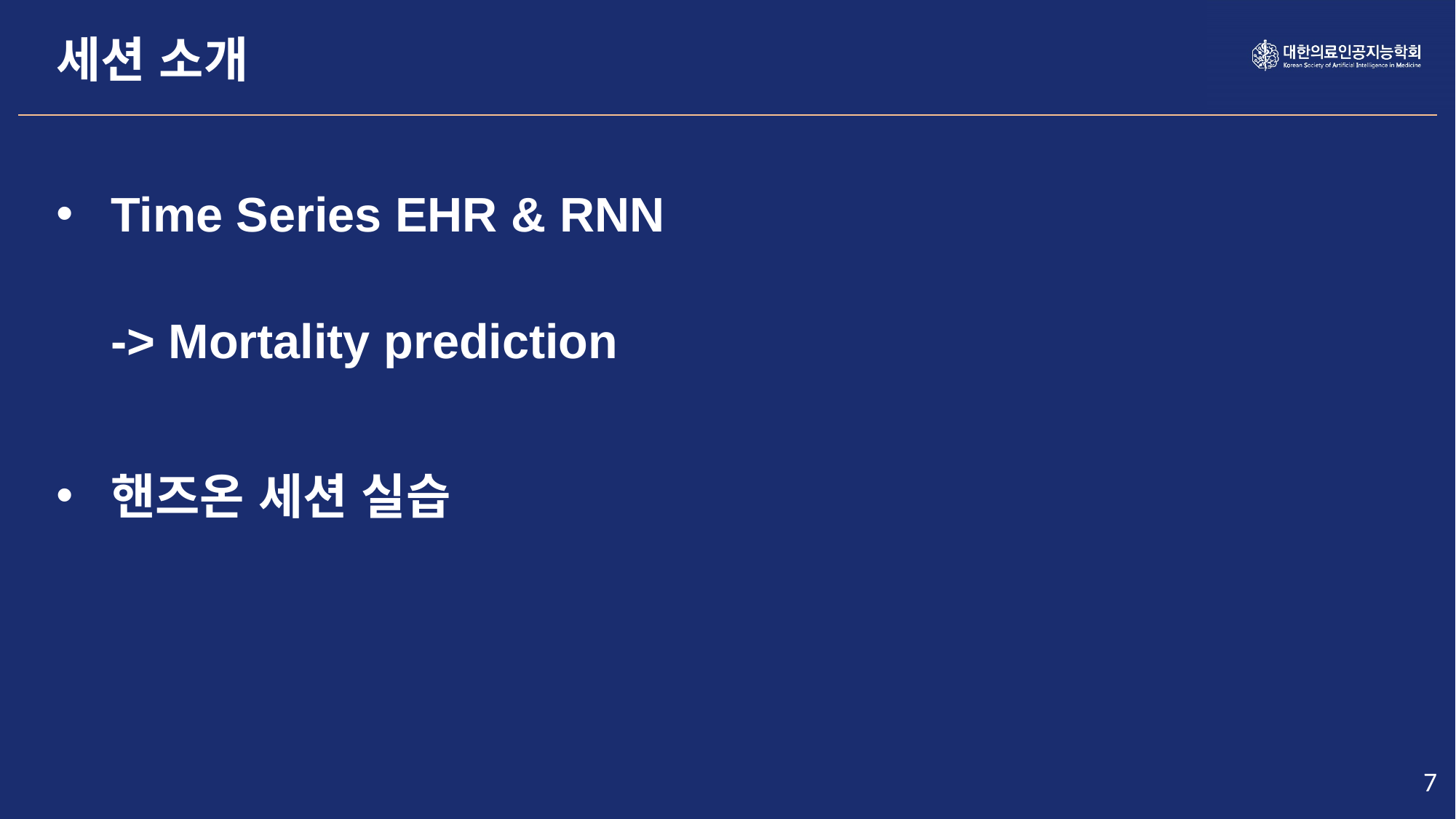

세션 소개
Time Series EHR & RNN
-> Mortality prediction
핸즈온 세션 실습
7